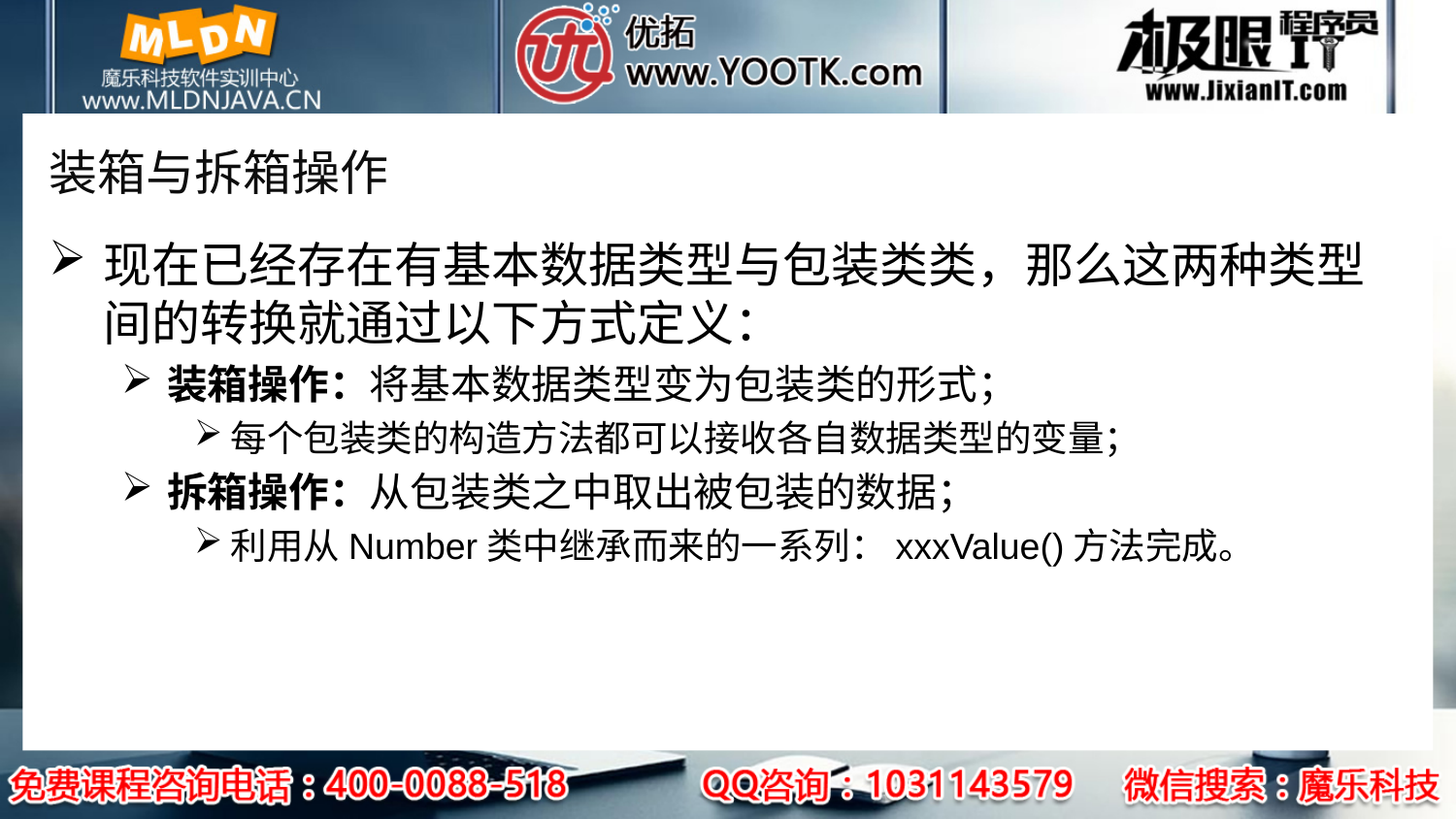

# 装箱与拆箱操作
现在已经存在有基本数据类型与包装类类，那么这两种类型间的转换就通过以下方式定义：
装箱操作：将基本数据类型变为包装类的形式；
每个包装类的构造方法都可以接收各自数据类型的变量；
拆箱操作：从包装类之中取出被包装的数据；
利用从Number类中继承而来的一系列：xxxValue()方法完成。